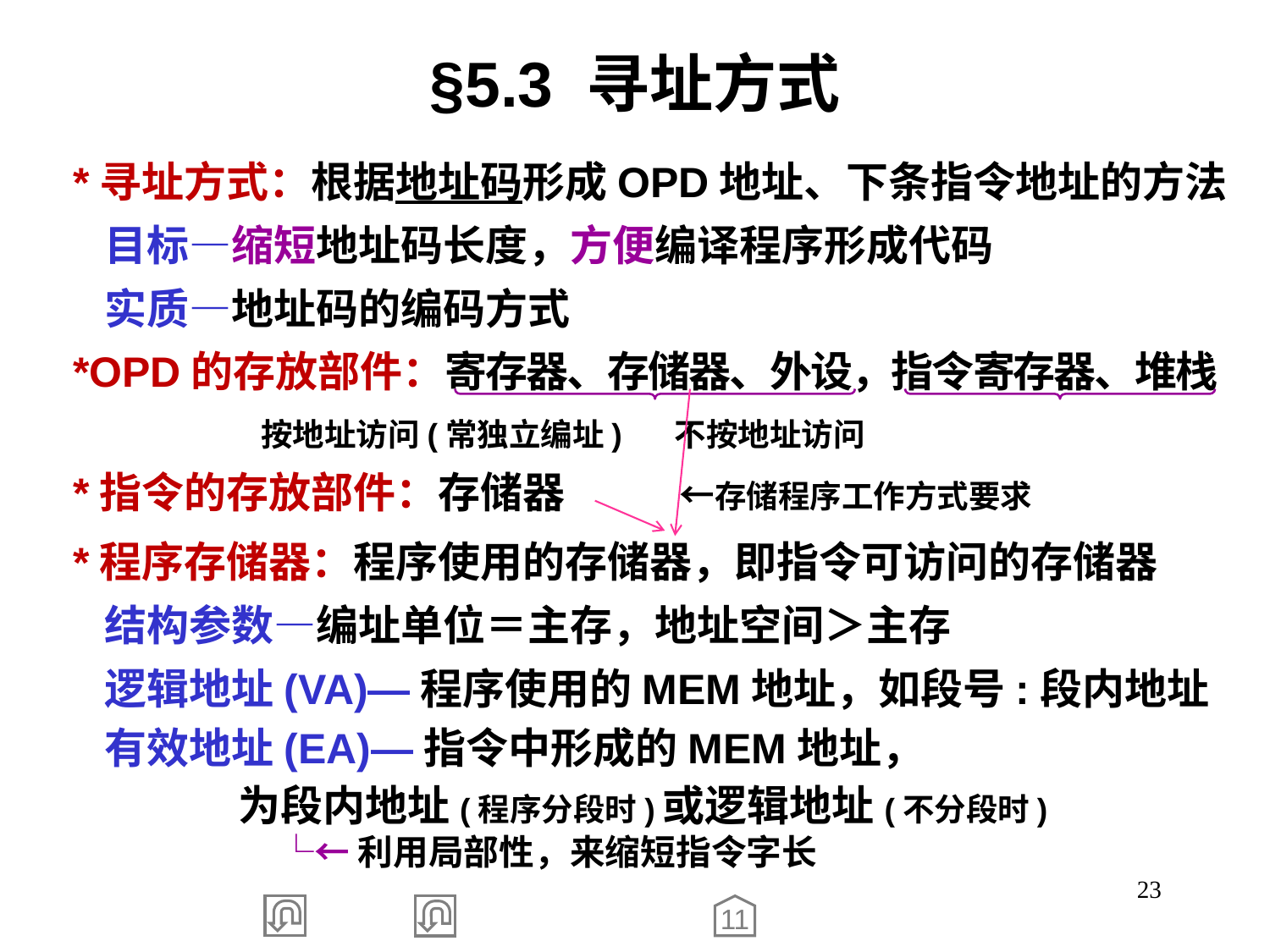

§5.3 寻址方式
   *寻址方式：根据地址码形成OPD地址、下条指令地址的方法
      目标—缩短地址码长度，方便编译程序形成代码
      实质—地址码的编码方式
   *OPD的存放部件：寄存器、存储器、外设，指令寄存器、堆栈
                              按地址访问(常独立编址)     不按地址访问
   *指令的存放部件：存储器            ←存储程序工作方式要求

   *程序存储器：程序使用的存储器，即指令可访问的存储器
      结构参数—编址单位＝主存，地址空间＞主存
      逻辑地址(VA)—程序使用的MEM地址，如段号:段内地址
      有效地址(EA)—指令中形成的MEM地址，
                    为段内地址(程序分段时)或逻辑地址(不分段时)
                              └←利用局部性，来缩短指令字长
23

11